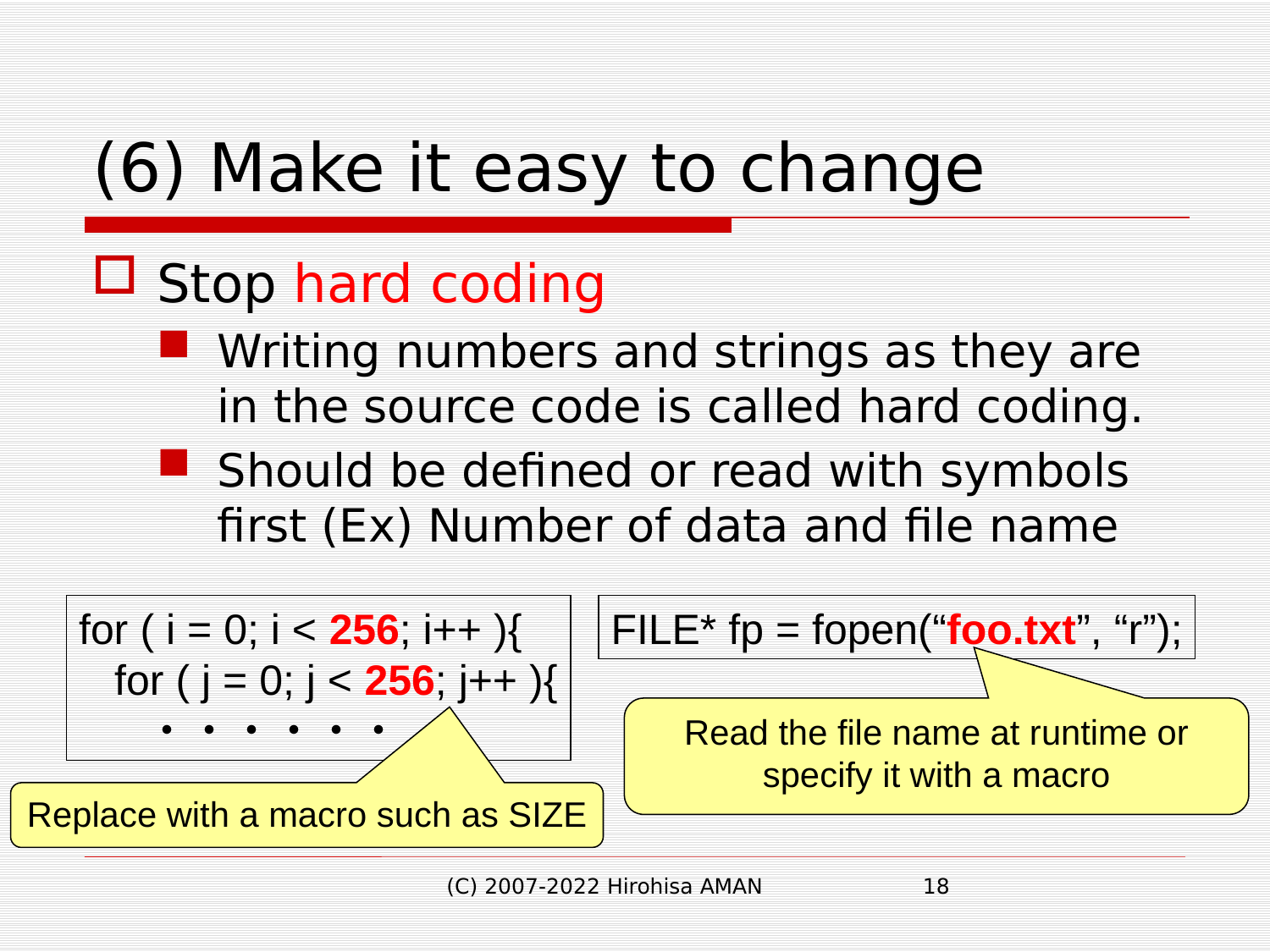

# (6) Make it easy to change
Stop hard coding
Writing numbers and strings as they are in the source code is called hard coding.
Should be defined or read with symbols first (Ex) Number of data and file name
for ( i = 0; i < 256; i++ ){
   for ( j = 0; j < 256; j++ ){
      ・・・・・・
FILE* fp = fopen(“foo.txt”, “r”);
Read the file name at runtime or specify it with a macro
Replace with a macro such as SIZE
(C) 2007-2022 Hirohisa AMAN
18